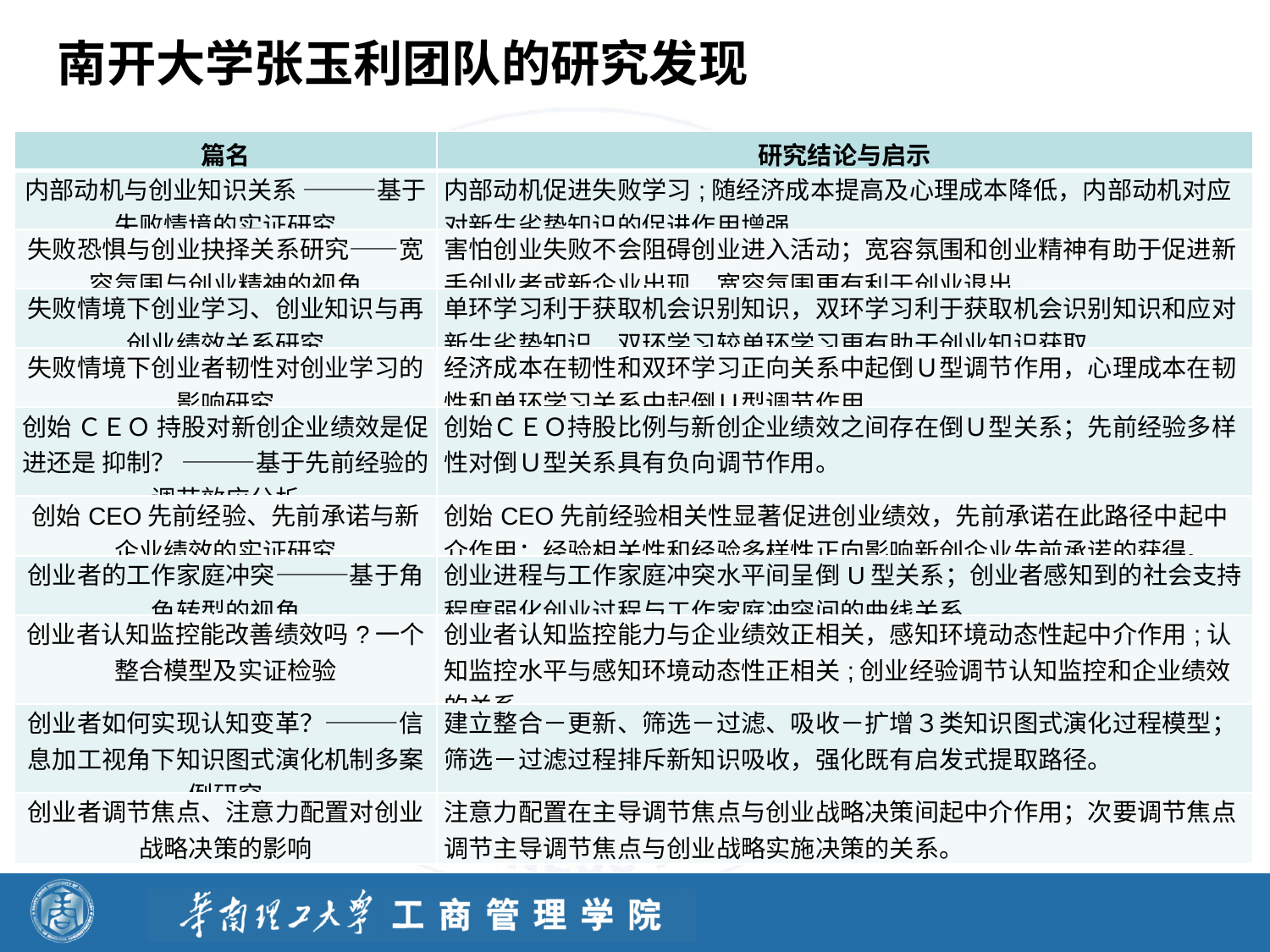

南开大学张玉利团队的研究发现

| 篇名 | 研究结论与启示 |
| --- | --- |
| 内部动机与创业知识关系 ———基于失败情境的实证研究 | 内部动机促进失败学习;随经济成本提高及心理成本降低，内部动机对应对新生劣势知识的促进作用增强。 |
| 失败恐惧与创业抉择关系研究——宽容氛围与创业精神的视角 | 害怕创业失败不会阻碍创业进入活动；宽容氛围和创业精神有助于促进新手创业者或新企业出现，宽容氛围更有利于创业退出。 |
| 失败情境下创业学习、创业知识与再创业绩效关系研究 | 单环学习利于获取机会识别知识，双环学习利于获取机会识别知识和应对新生劣势知识，双环学习较单环学习更有助于创业知识获取。 |
| 失败情境下创业者韧性对创业学习的影响研究 | 经济成本在韧性和双环学习正向关系中起倒Ｕ型调节作用，心理成本在韧性和单环学习关系中起倒Ｕ型调节作用 |
| 创始 ＣＥＯ 持股对新创企业绩效是促进还是 抑制？ ———基于先前经验的调节效应分析 | 创始ＣＥＯ持股比例与新创企业绩效之间存在倒Ｕ型关系；先前经验多样性对倒Ｕ型关系具有负向调节作用。 |
| 创始CEO先前经验、先前承诺与新企业绩效的实证研究 | 创始CEO先前经验相关性显著促进创业绩效，先前承诺在此路径中起中介作用；经验相关性和经验多样性正向影响新创企业先前承诺的获得。 |
| 创业者的工作家庭冲突———基于角色转型的视角 | 创业进程与工作家庭冲突水平间呈倒U型关系；创业者感知到的社会支持程度弱化创业过程与工作家庭冲突间的曲线关系。 |
| 创业者认知监控能改善绩效吗?一个整合模型及实证检验 | 创业者认知监控能力与企业绩效正相关，感知环境动态性起中介作用;认知监控水平与感知环境动态性正相关;创业经验调节认知监控和企业绩效的关系。 |
| 创业者如何实现认知变革？———信息加工视角下知识图式演化机制多案例研究 | 建立整合－更新、筛选－过滤、吸收－扩增３类知识图式演化过程模型；筛选－过滤过程排斥新知识吸收，强化既有启发式提取路径。 |
| 创业者调节焦点、注意力配置对创业战略决策的影响 | 注意力配置在主导调节焦点与创业战略决策间起中介作用；次要调节焦点调节主导调节焦点与创业战略实施决策的关系。 |